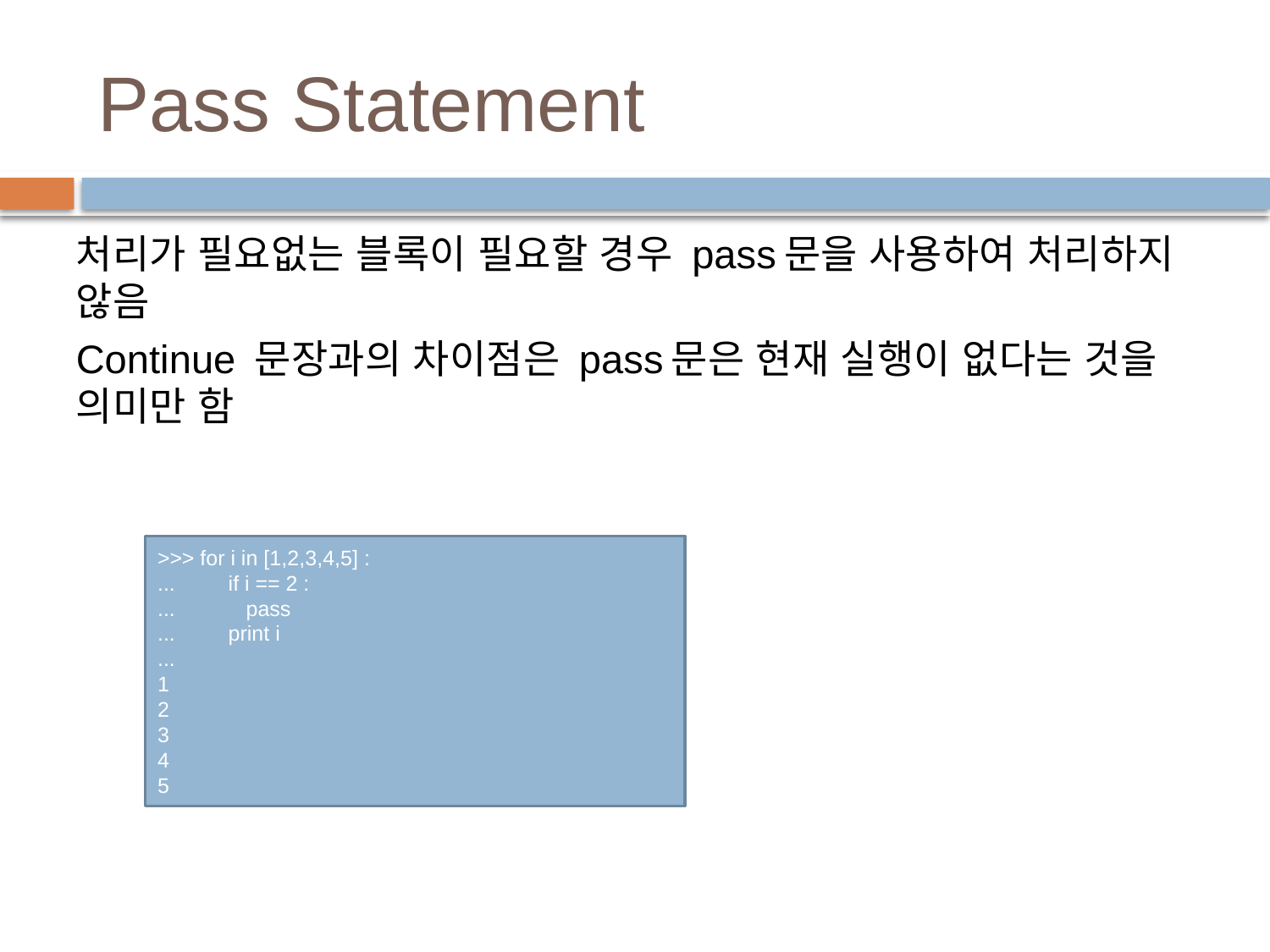

# Pass Statement
처리가 필요없는 블록이 필요할 경우 pass문을 사용하여 처리하지 않음
Continue 문장과의 차이점은 pass문은 현재 실행이 없다는 것을 의미만 함
>>> for i in [1,2,3,4,5] :
...         if i == 2 :
...            pass
...         print i
...
1
2
3
4
5